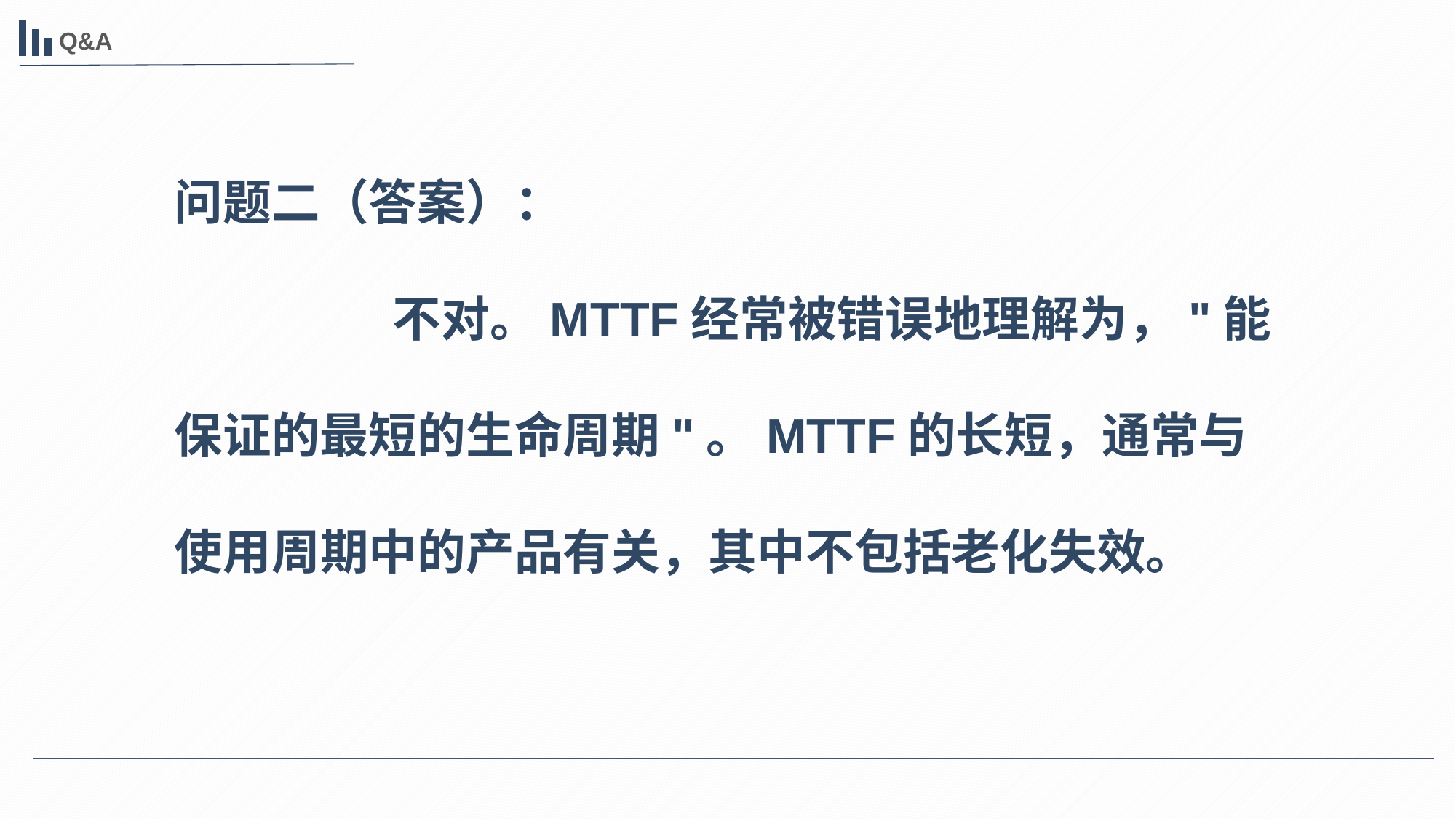

Q&A

问题二（答案）：
		不对。MTTF经常被错误地理解为，"能保证的最短的生命周期"。MTTF的长短，通常与使用周期中的产品有关，其中不包括老化失效。